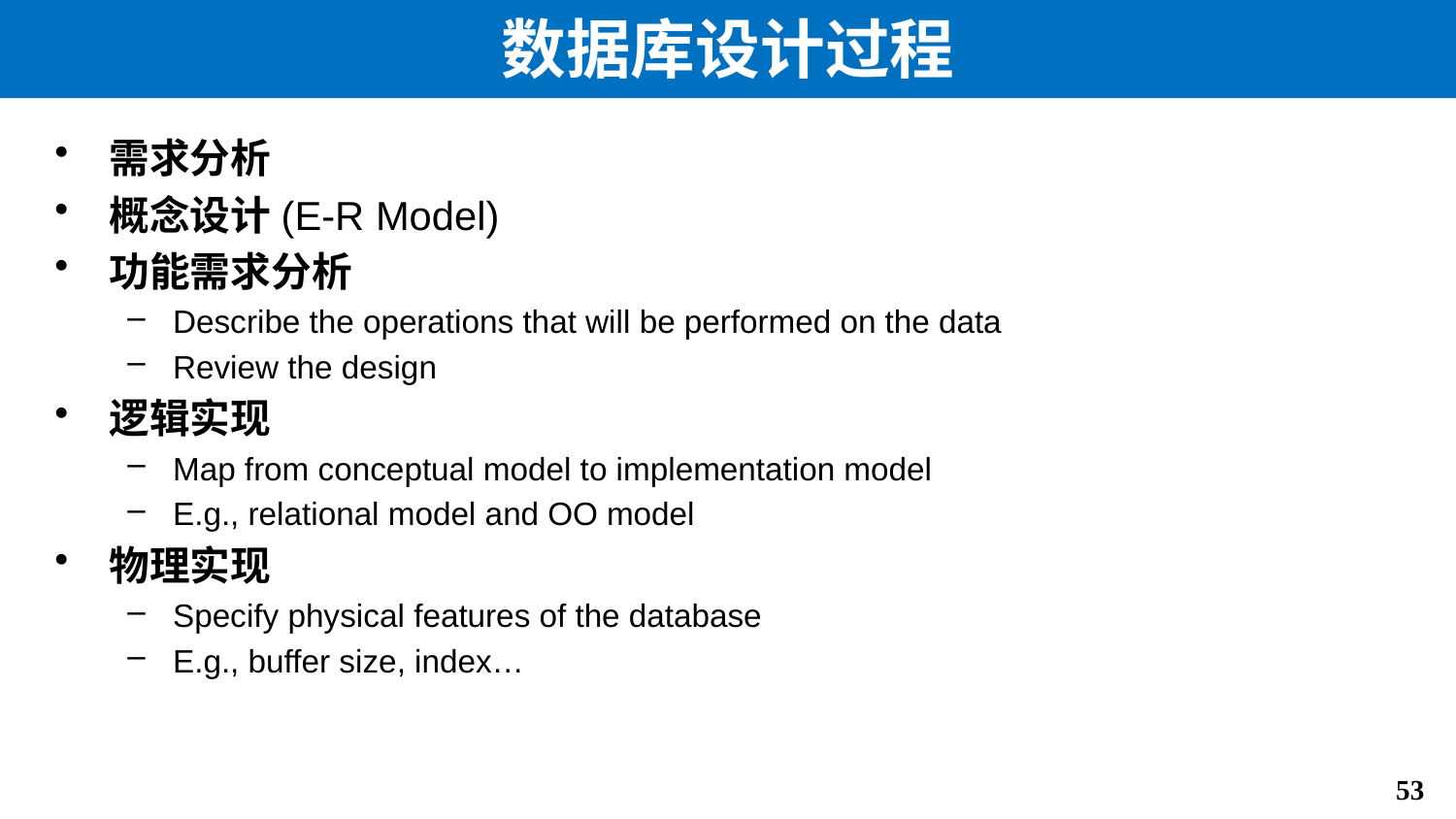

# 数据库设计过程
需求分析
概念设计(E-R Model)
功能需求分析
Describe the operations that will be performed on the data
Review the design
逻辑实现
Map from conceptual model to implementation model
E.g., relational model and OO model
物理实现
Specify physical features of the database
E.g., buffer size, index…